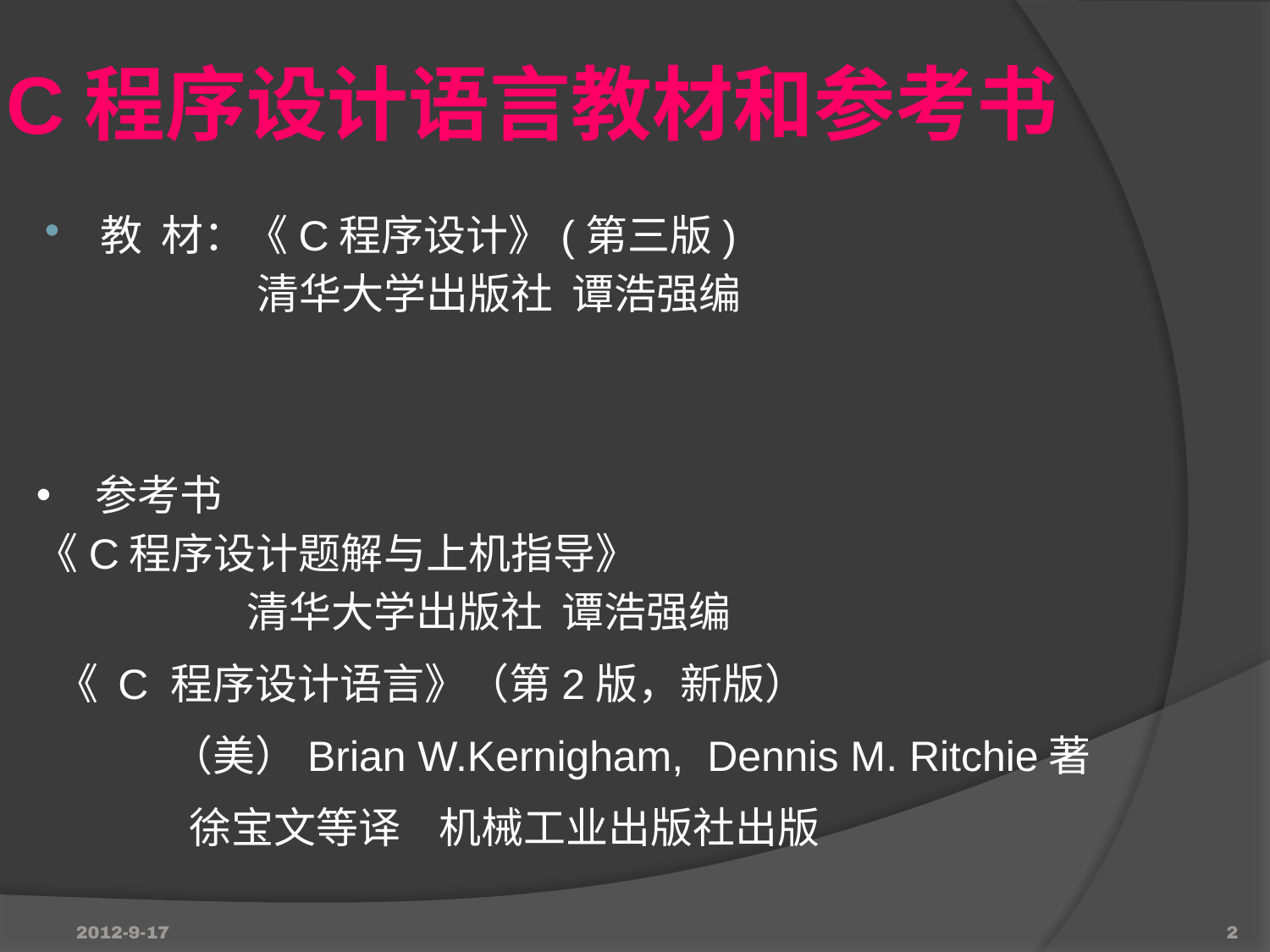

# C程序设计语言教材和参考书
教  材：《C程序设计》(第三版)
                     清华大学出版社  谭浩强编

  参考书
《C程序设计题解与上机指导》
                     清华大学出版社  谭浩强编
 《 C 程序设计语言》（第2版，新版）
             （美）Brian W.Kernigham,  Dennis M. Ritchie著
               徐宝文等译    机械工业出版社出版
2012-9-17
2